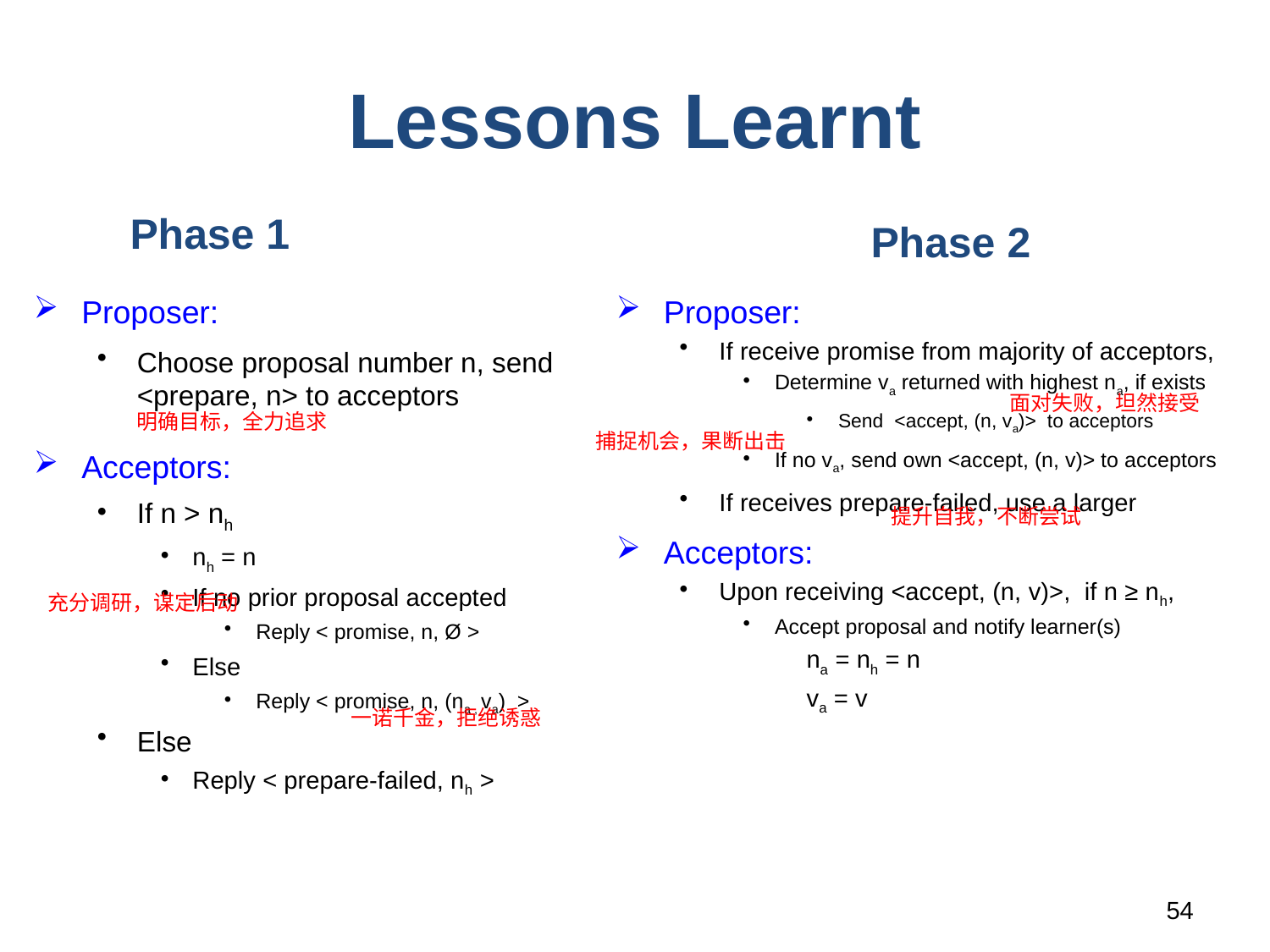

# Lessons Learnt
Phase 1
Phase 2
Proposer:
Choose proposal number n, send <prepare, n> to acceptors
Acceptors:
If n > nh
nh = n
If no prior proposal accepted
Reply < promise, n, Ø >
Else
Reply < promise, n, (na , va)  >
Else
Reply < prepare-failed, nh >
Proposer:
If receive promise from majority of acceptors,
Determine va returned with highest na, if exists
Send  <accept, (n, va)>  to acceptors
If no va, send own <accept, (n, v)> to acceptors
If receives prepare-failed, use a larger
Acceptors:
Upon receiving <accept, (n, v)>,  if n ≥ nh,
Accept proposal and notify learner(s)
na = nh = n
va = v
面对失败，坦然接受
明确目标，全力追求
捕捉机会，果断出击
提升自我，不断尝试
充分调研，谋定后动
一诺千金，拒绝诱惑
54